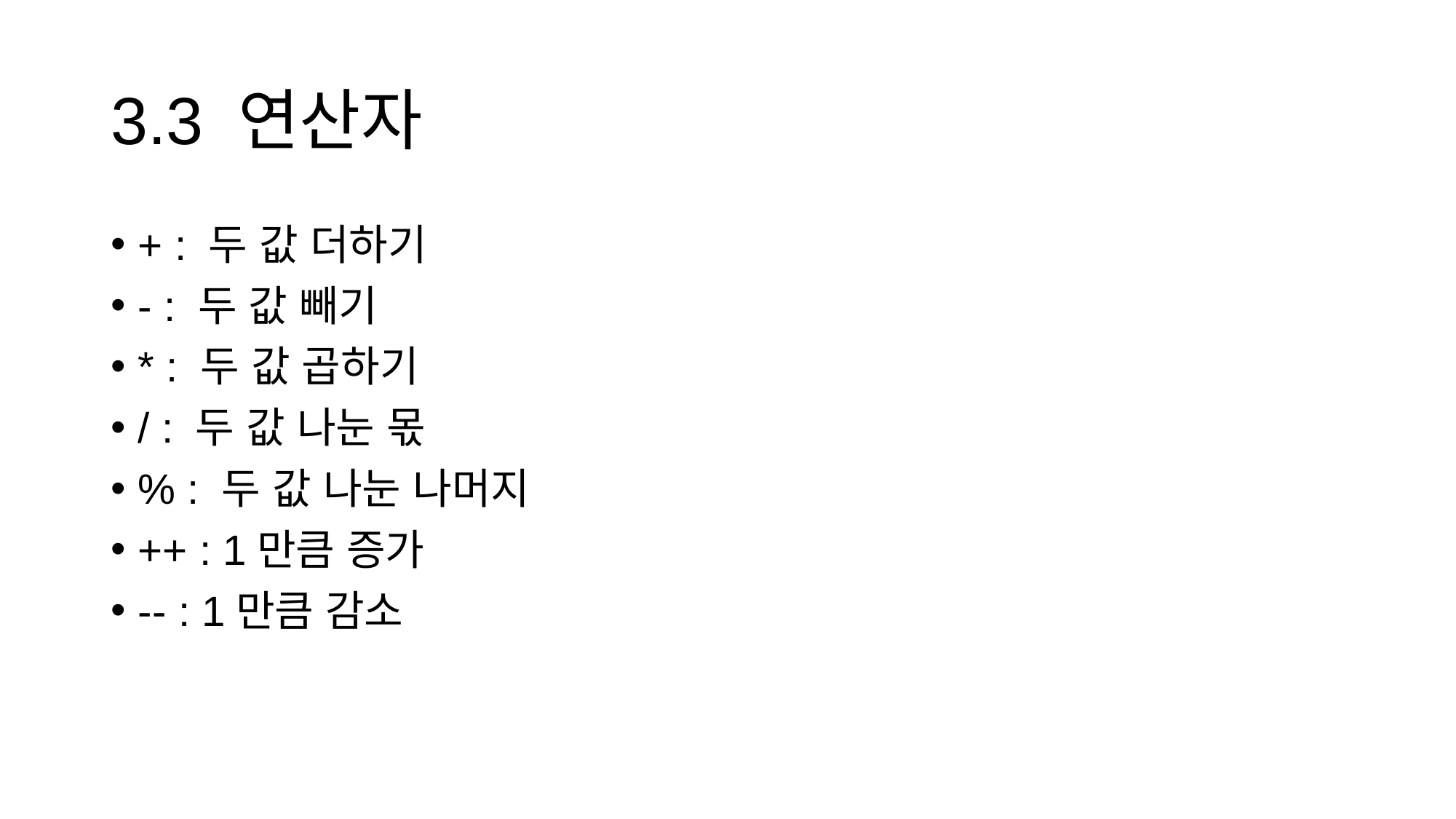

# 3.3 연산자
+ : 두 값 더하기
- : 두 값 빼기
* : 두 값 곱하기
/ : 두 값 나눈 몫
% : 두 값 나눈 나머지
++ : 1만큼 증가
-- : 1만큼 감소